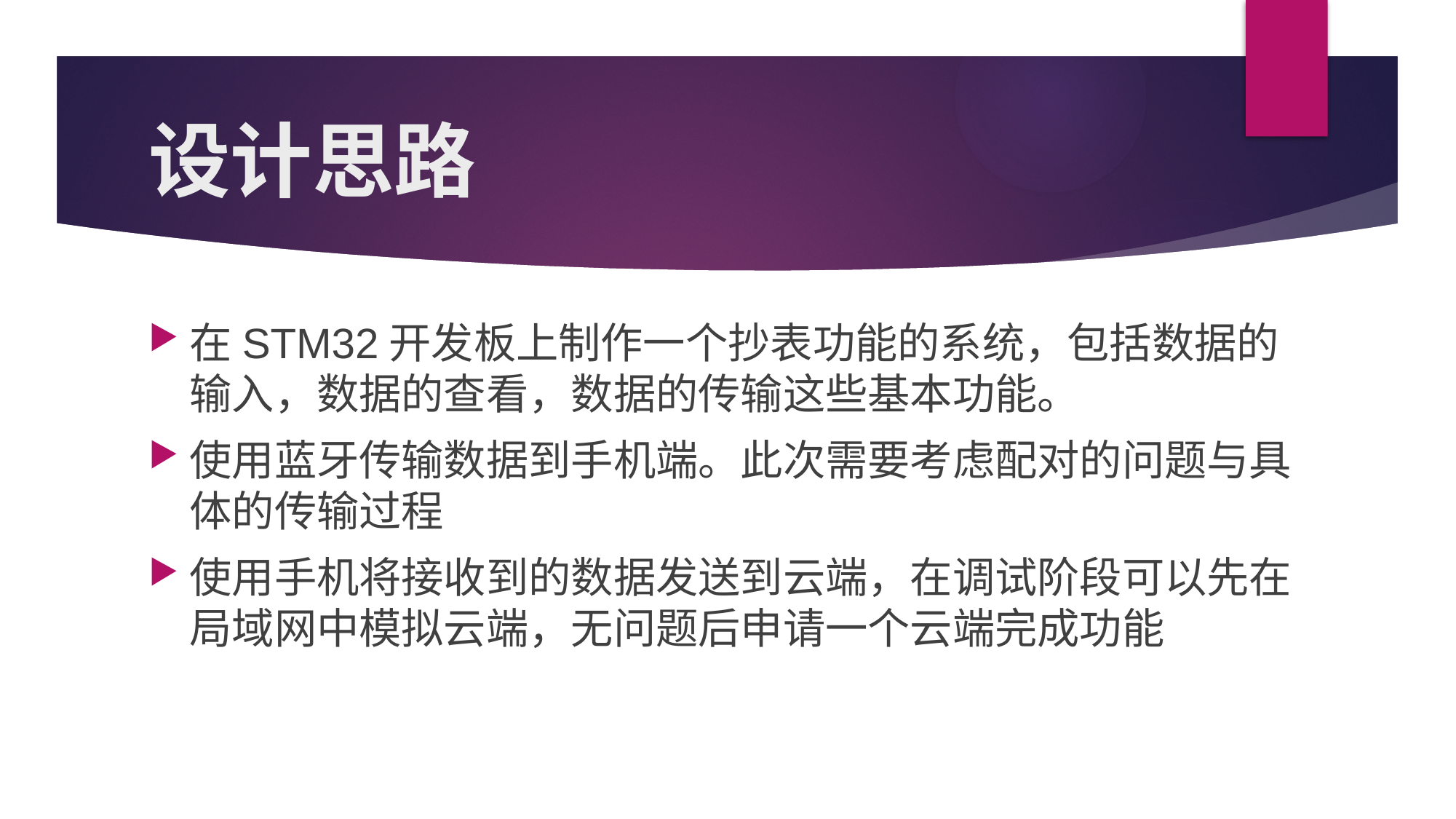

# 设计思路
在STM32开发板上制作一个抄表功能的系统，包括数据的输入，数据的查看，数据的传输这些基本功能。
使用蓝牙传输数据到手机端。此次需要考虑配对的问题与具体的传输过程
使用手机将接收到的数据发送到云端，在调试阶段可以先在局域网中模拟云端，无问题后申请一个云端完成功能